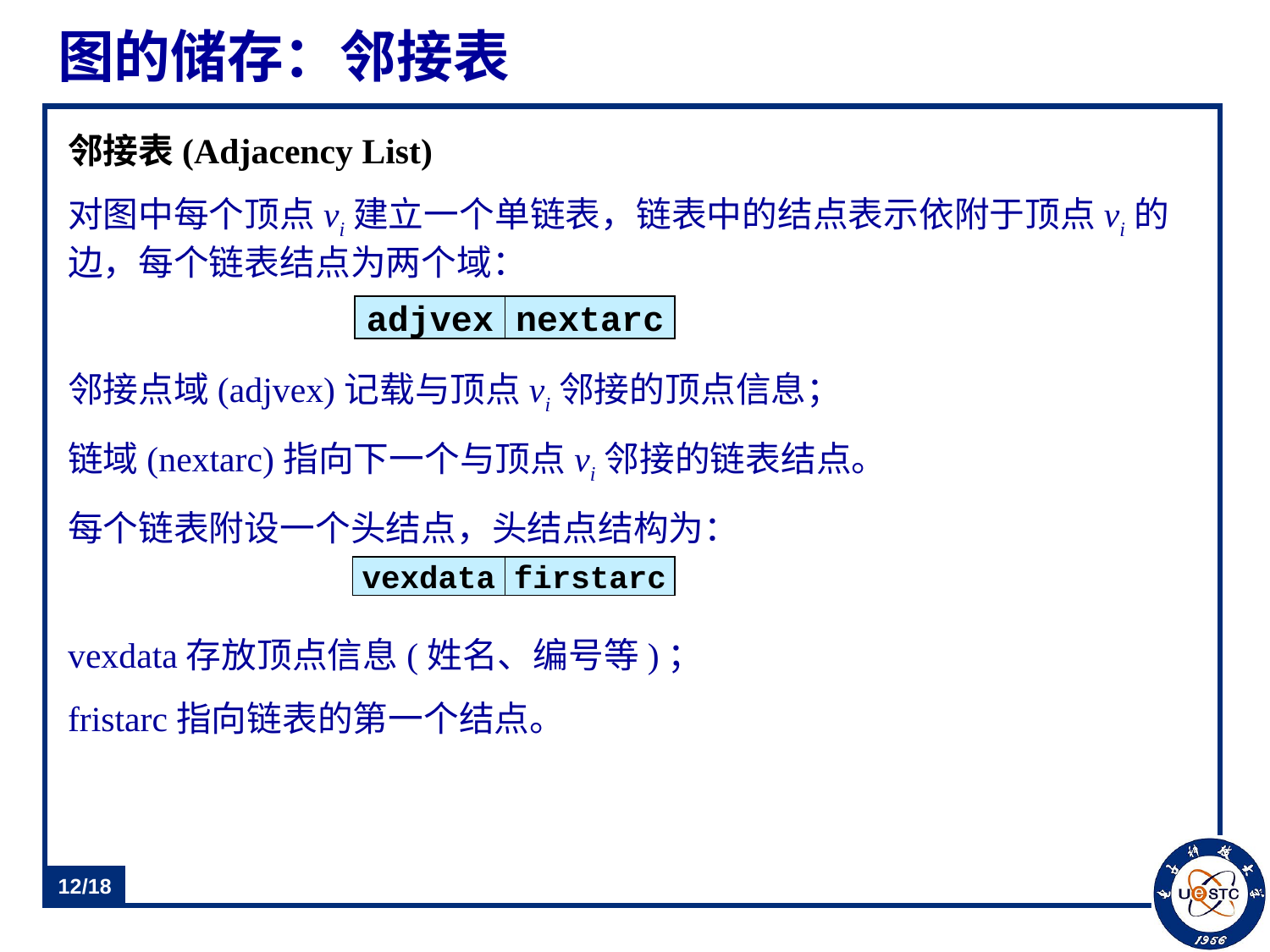

# 图的储存：邻接表
邻接表(Adjacency List)
对图中每个顶点vi建立一个单链表，链表中的结点表示依附于顶点vi的边，每个链表结点为两个域：

邻接点域(adjvex)记载与顶点vi邻接的顶点信息；
链域(nextarc)指向下一个与顶点vi邻接的链表结点。
每个链表附设一个头结点，头结点结构为：

vexdata存放顶点信息(姓名、编号等)；
fristarc指向链表的第一个结点。

adjvex
nextarc
vexdata
firstarc
12/18